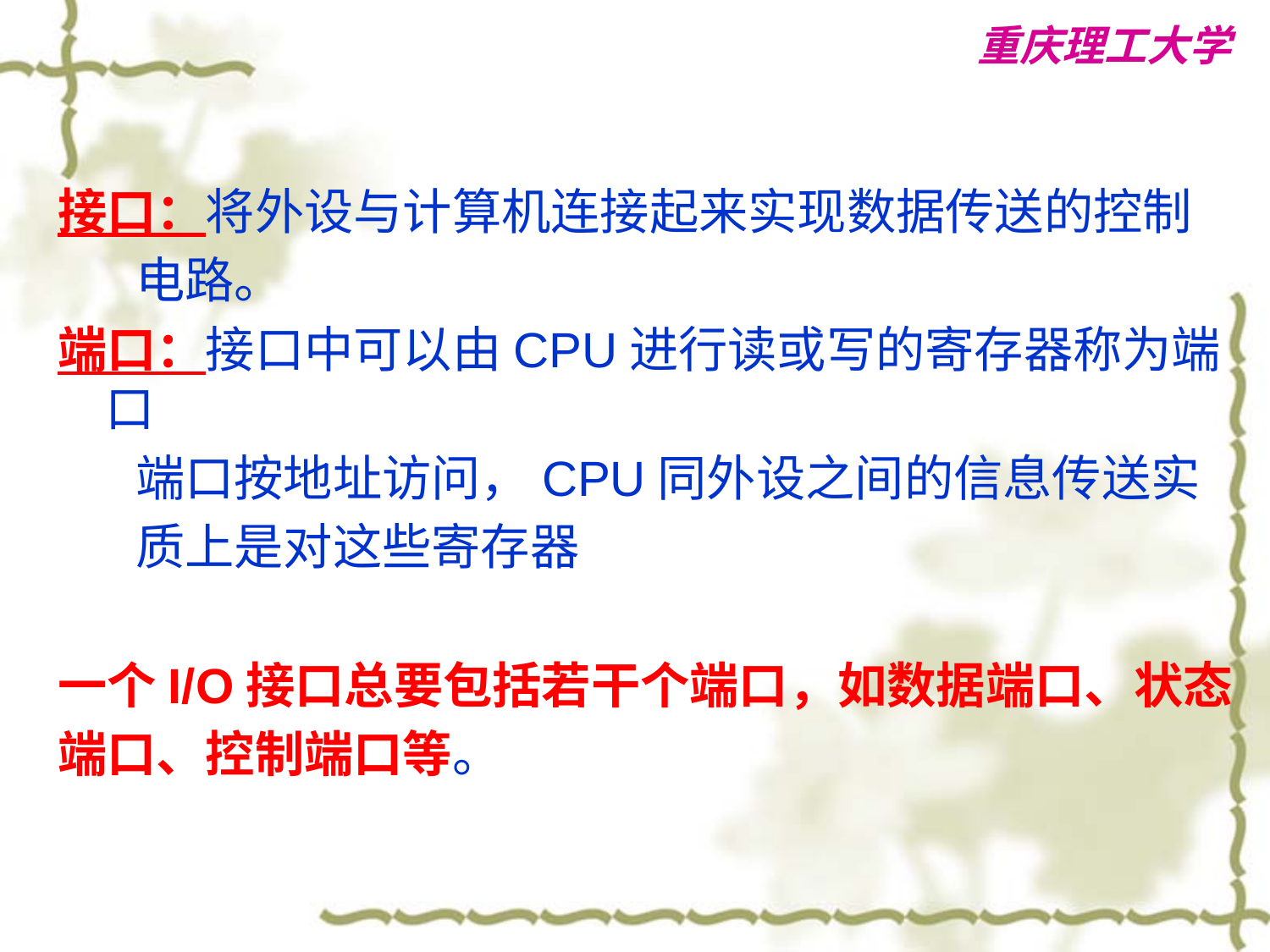

接口：将外设与计算机连接起来实现数据传送的控制
      电路。
端口：接口中可以由CPU进行读或写的寄存器称为端口
      端口按地址访问，CPU同外设之间的信息传送实
      质上是对这些寄存器

一个I/O接口总要包括若干个端口，如数据端口、状态
端口、控制端口等。